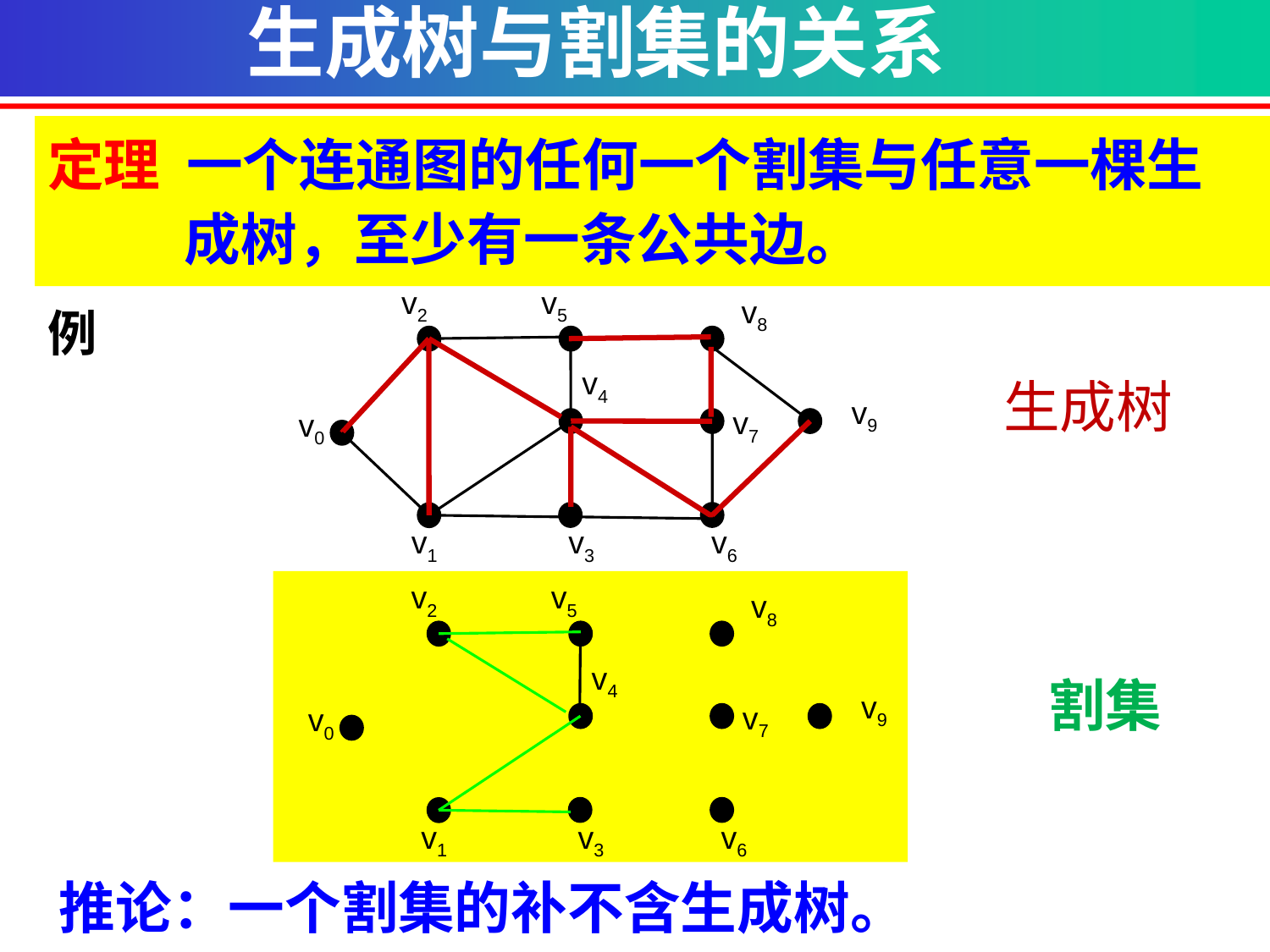

生成树与割集的关系
定理  一个连通图的任何一个割集与任意一棵生成树，至少有一条公共边。
v2
v5
v8

v4
v9
v7
v0

v1
v3
v6

例
生成树

v2
v5
v8

v4
v9
v7
v0

v1
v3
v6
割集
推论：一个割集的补不含生成树。